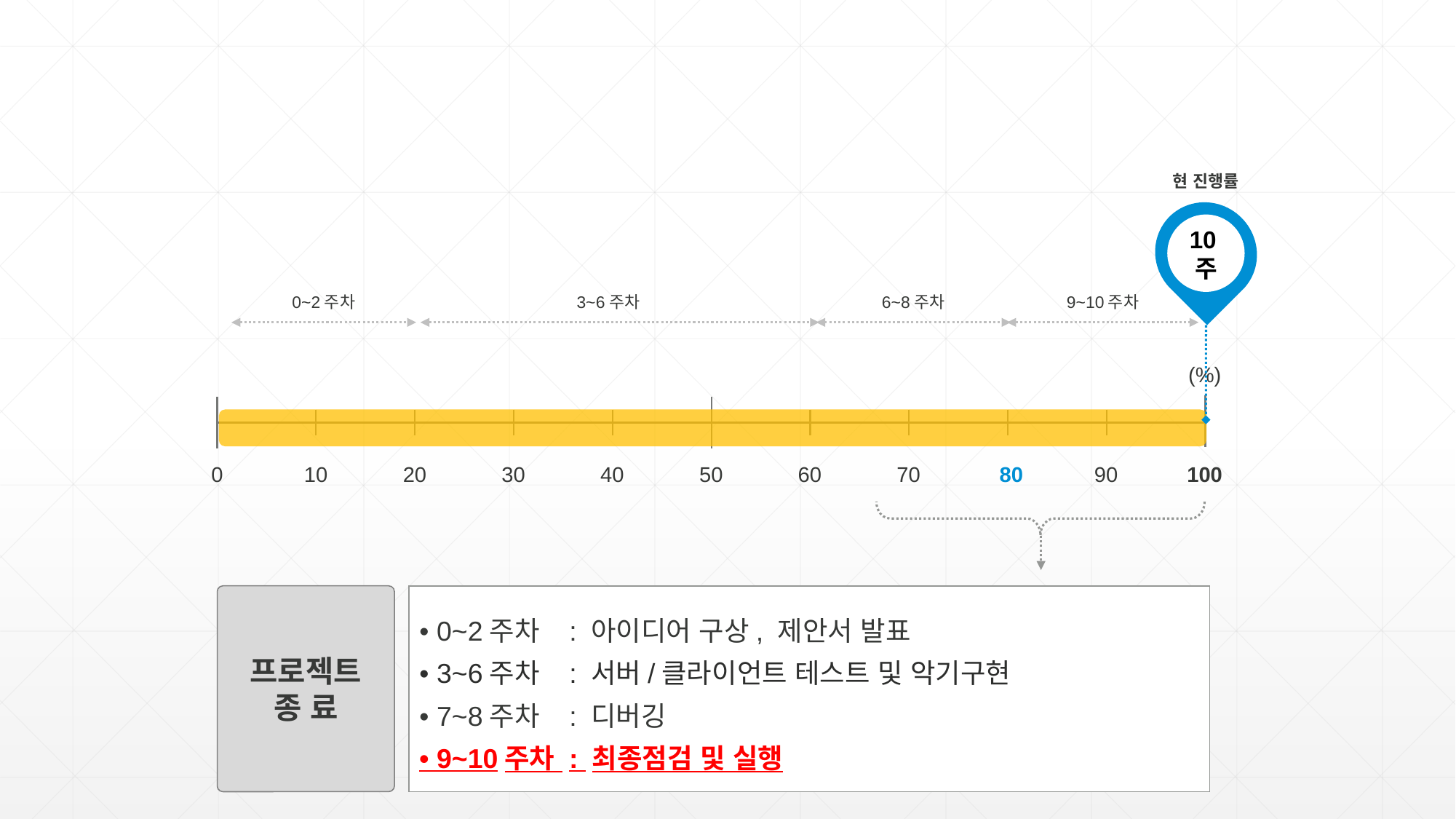

현 진행률

10주
0~2주차
3~6주차
6~8주차
9~10주차
(%)
10
20
30
40
50
60
70
80
90
100
0

프로젝트
종 료
• 0~2주차   : 아이디어 구상, 제안서 발표
• 3~6주차   : 서버/클라이언트 테스트 및 악기구현
• 7~8주차   : 디버깅
• 9~10주차 : 최종점검 및 실행